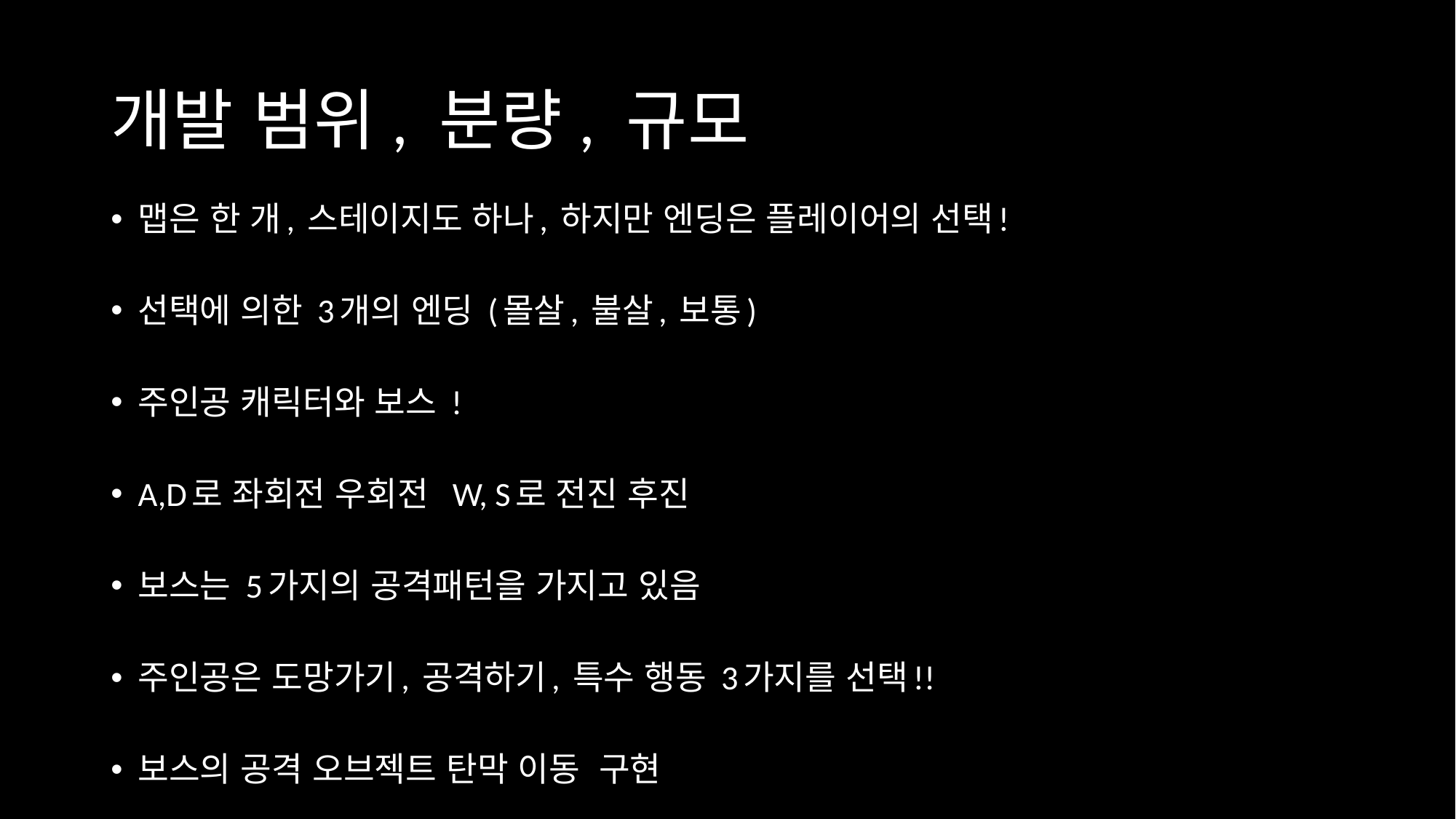

# 개발 범위, 분량, 규모

맵은 한 개, 스테이지도 하나, 하지만 엔딩은 플레이어의 선택!

선택에 의한 3개의 엔딩 (몰살, 불살, 보통)

주인공 캐릭터와 보스 !

A,D로 좌회전 우회전  W, S로 전진 후진

보스는 5가지의 공격패턴을 가지고 있음

주인공은 도망가기, 공격하기, 특수 행동 3가지를 선택!!

보스의 공격 오브젝트 탄막 이동  구현